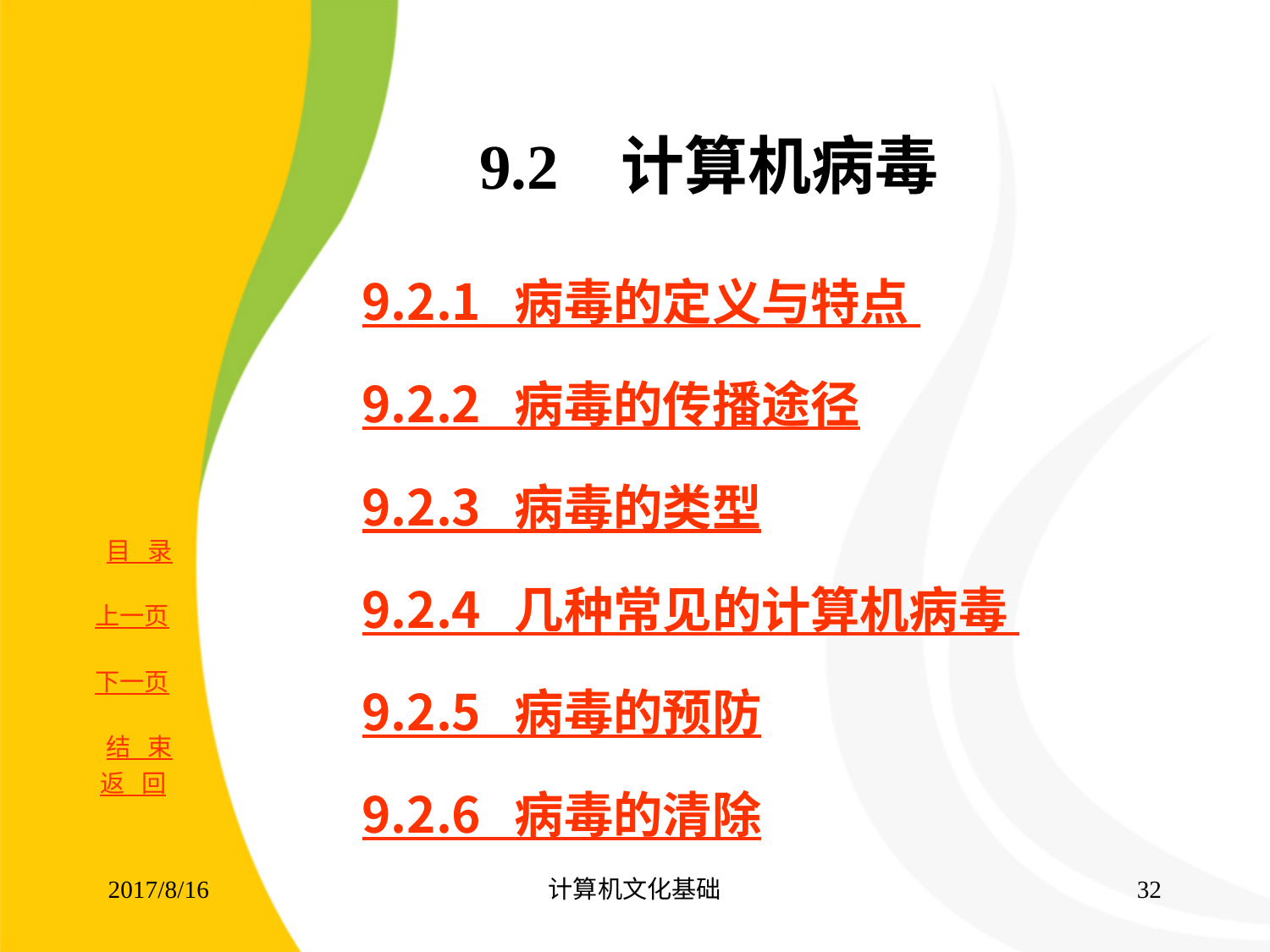

# 9.2   计算机病毒
9.2.1   病毒的定义与特点
9.2.2   病毒的传播途径
9.2.3   病毒的类型
9.2.4   几种常见的计算机病毒
9.2.5   病毒的预防
9.2.6   病毒的清除
返   回
2017/8/16
计算机文化基础
32